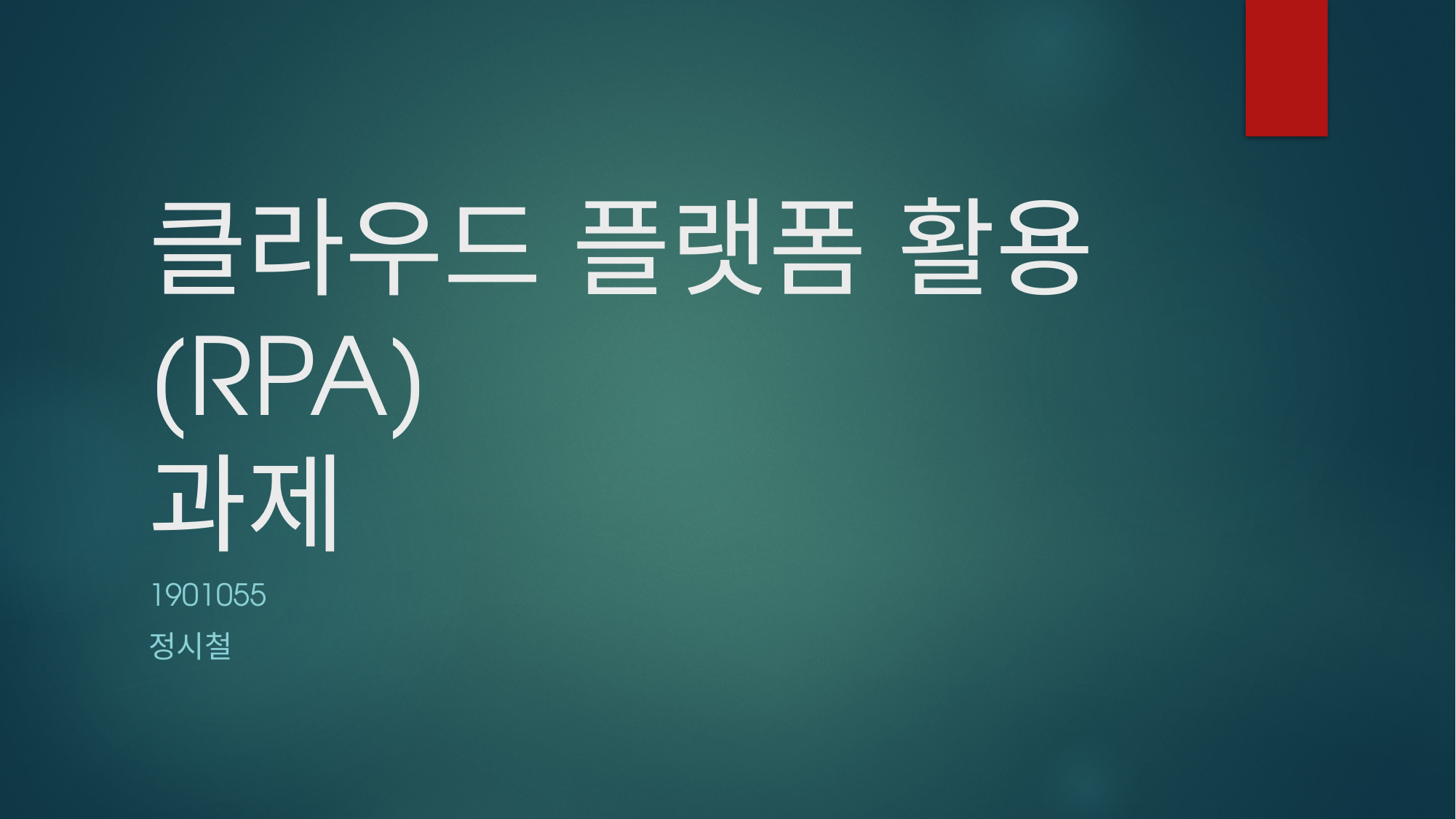

# 클라우드 플랫폼 활용 (RPA) 과제
1901055
정시철